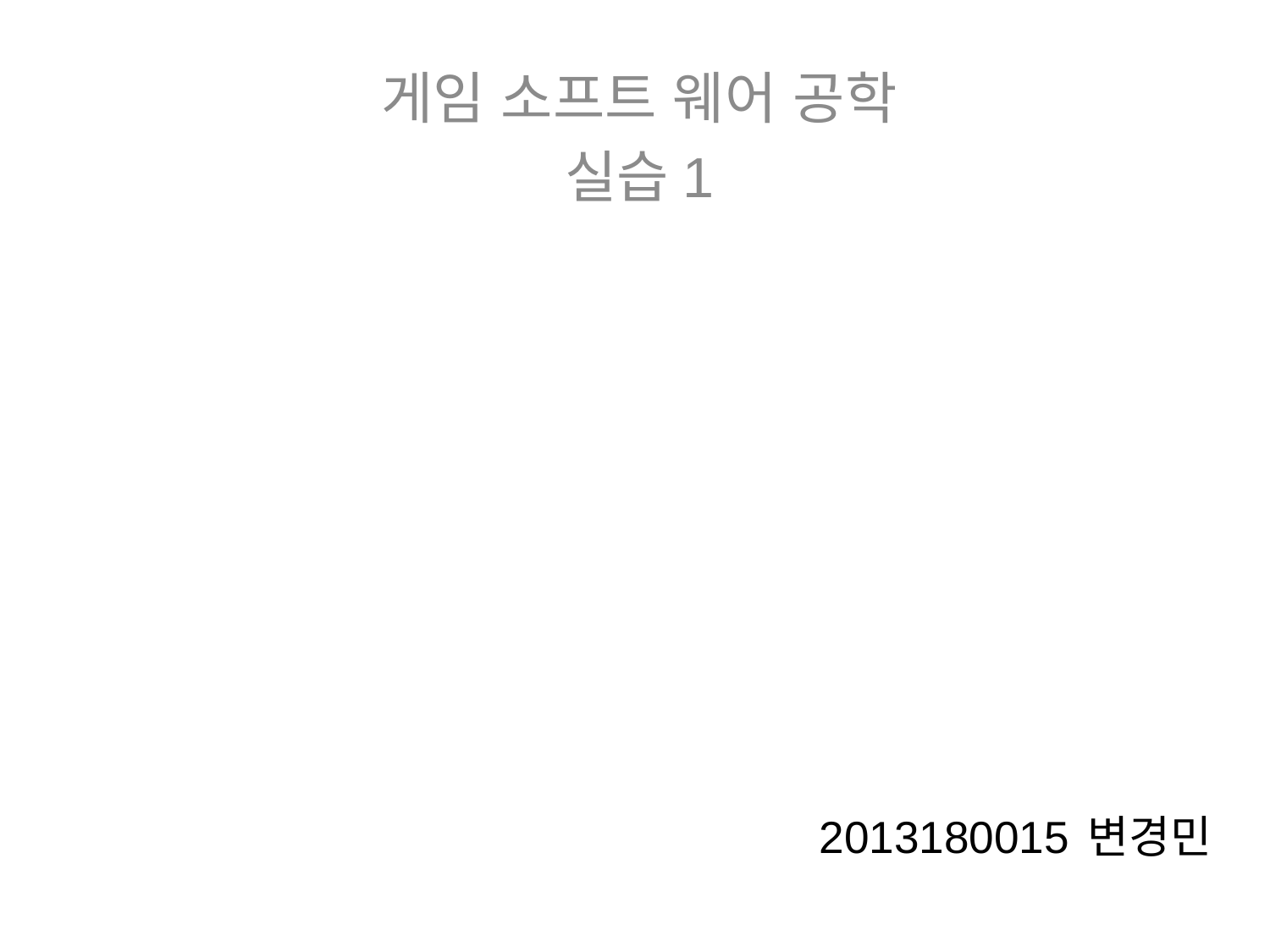

게임 소프트 웨어 공학
실습1
# 2013180015 변경민